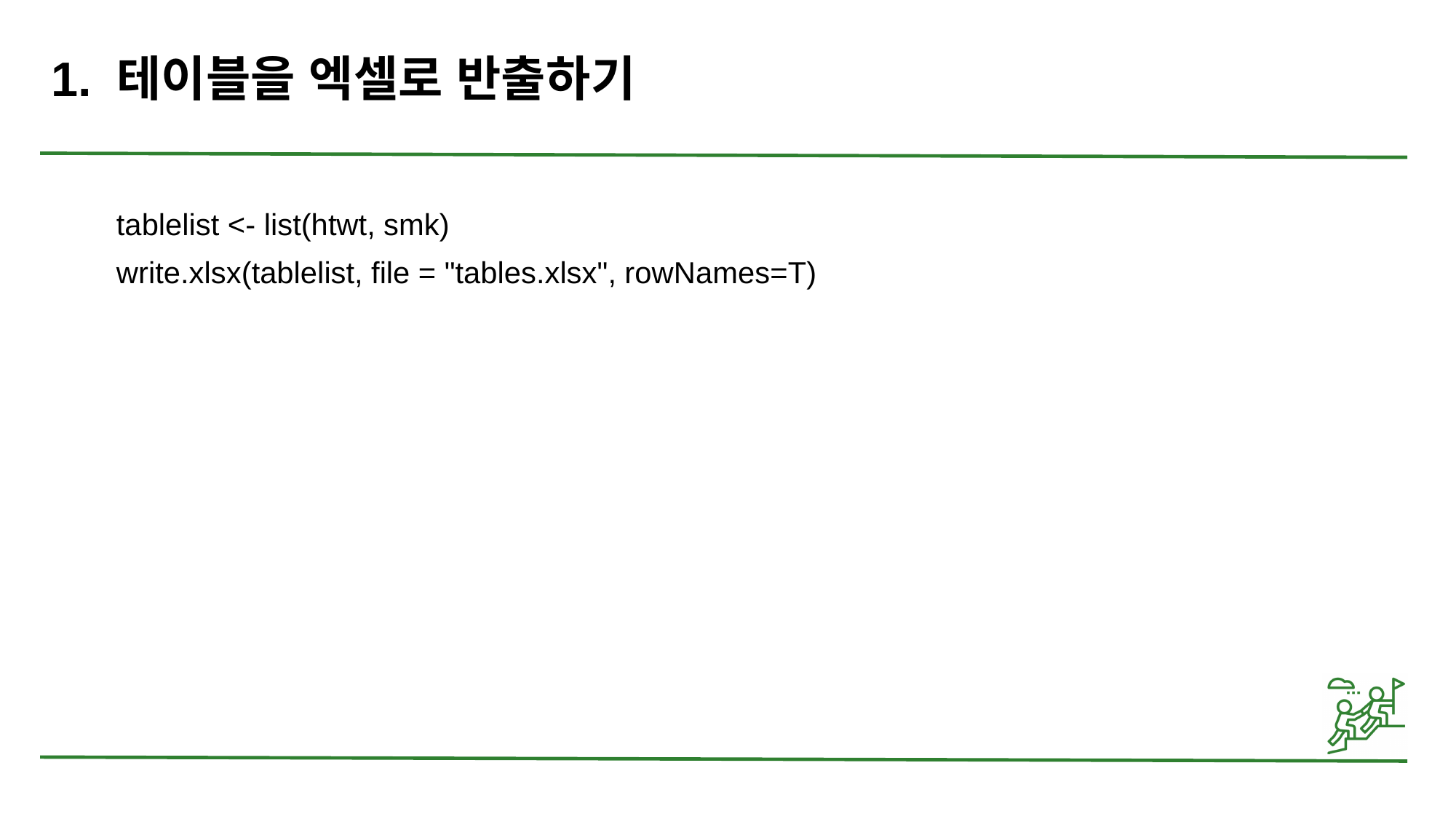

# 1. 테이블을 엑셀로 반출하기
tablelist <- list(htwt, smk)
write.xlsx(tablelist, file = "tables.xlsx", rowNames=T)